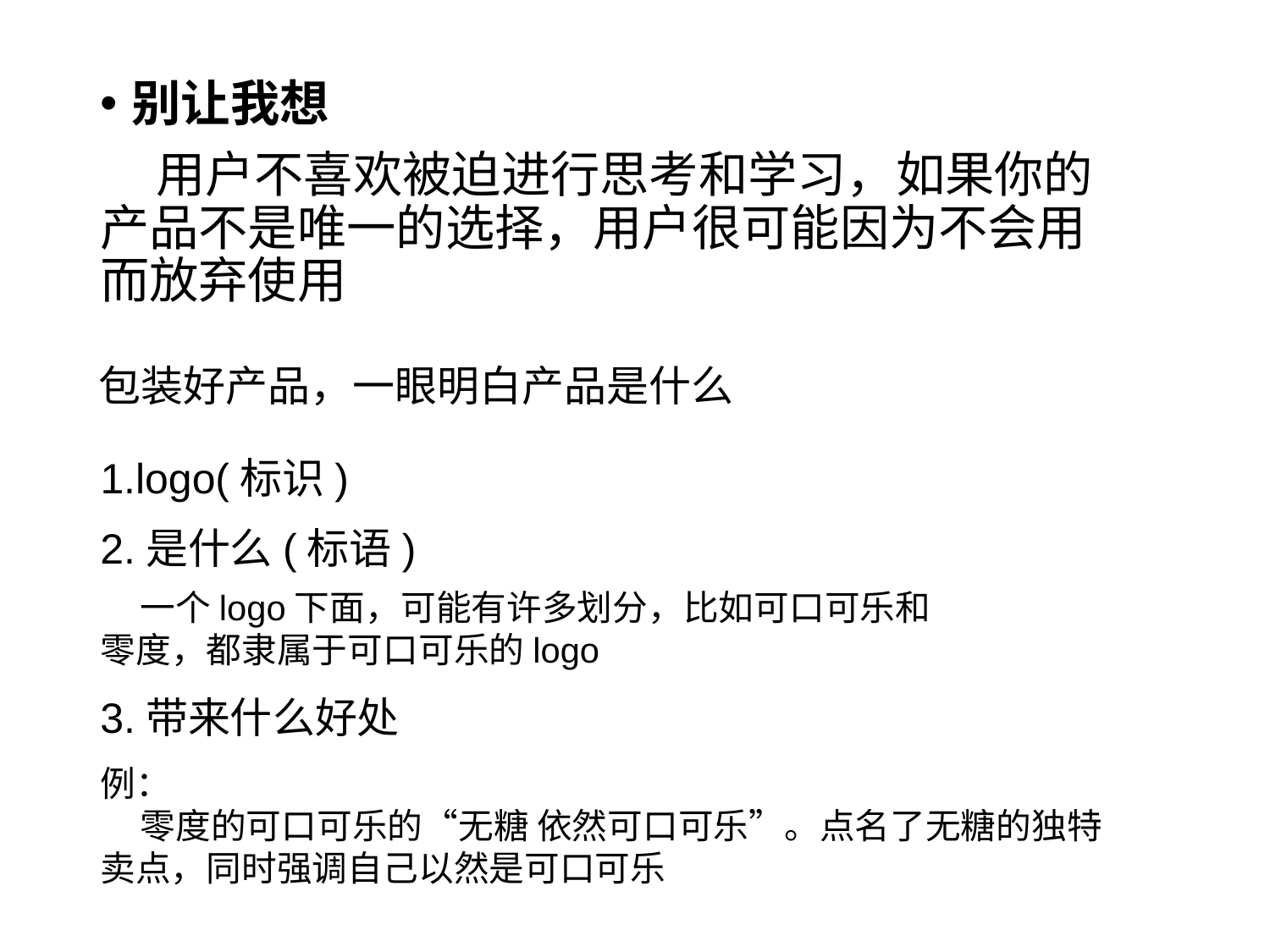

别让我想
    用户不喜欢被迫进行思考和学习，如果你的产品不是唯一的选择，用户很可能因为不会用而放弃使用
包装好产品，一眼明白产品是什么
1.logo(标识)
2.是什么(标语)
    一个logo下面，可能有许多划分，比如可口可乐和零度，都隶属于可口可乐的logo
3.带来什么好处
例：
    零度的可口可乐的“无糖 依然可口可乐”。点名了无糖的独特卖点，同时强调自己以然是可口可乐